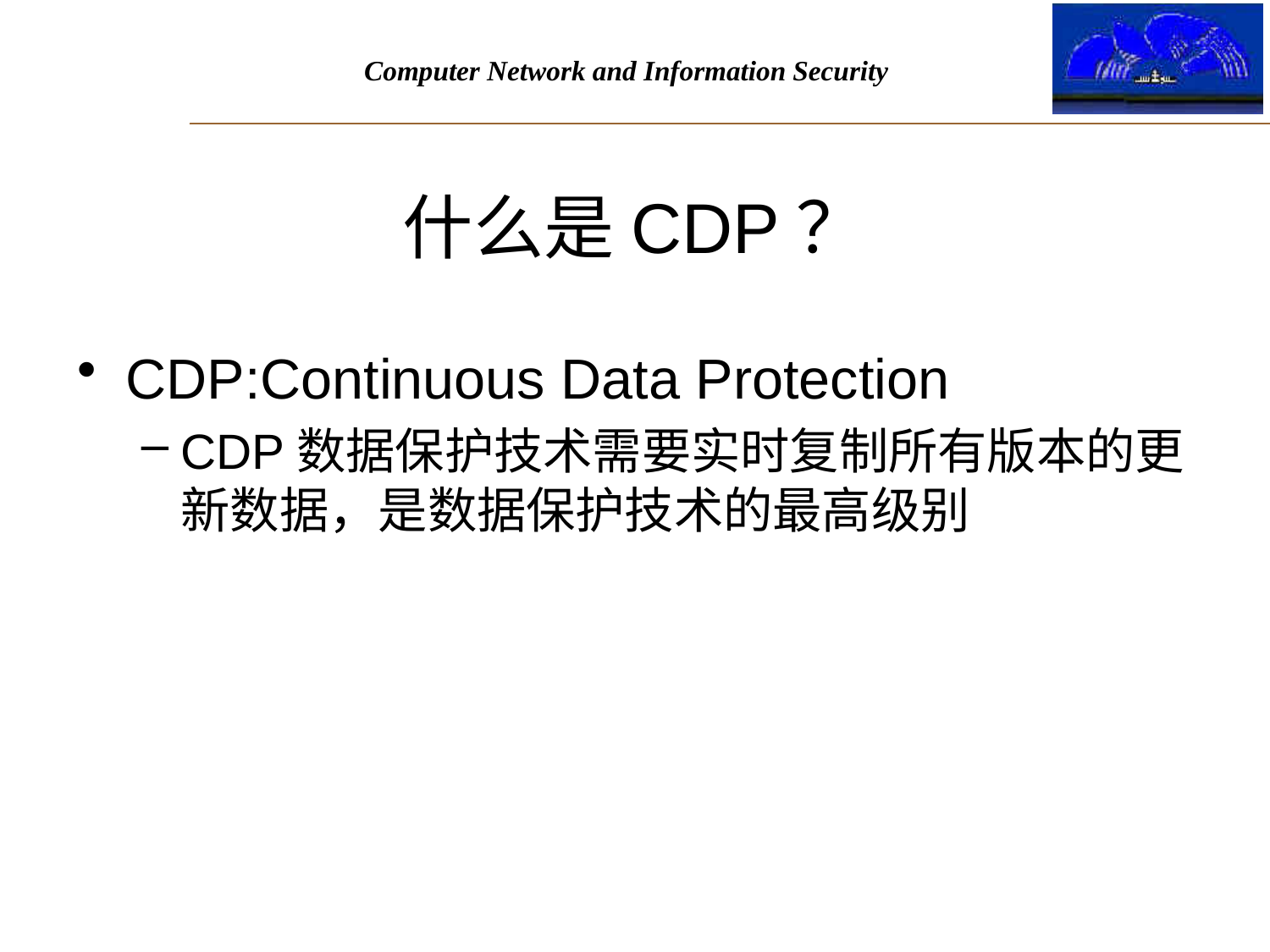

# 什么是CDP？
CDP:Continuous Data Protection
CDP数据保护技术需要实时复制所有版本的更新数据，是数据保护技术的最高级别